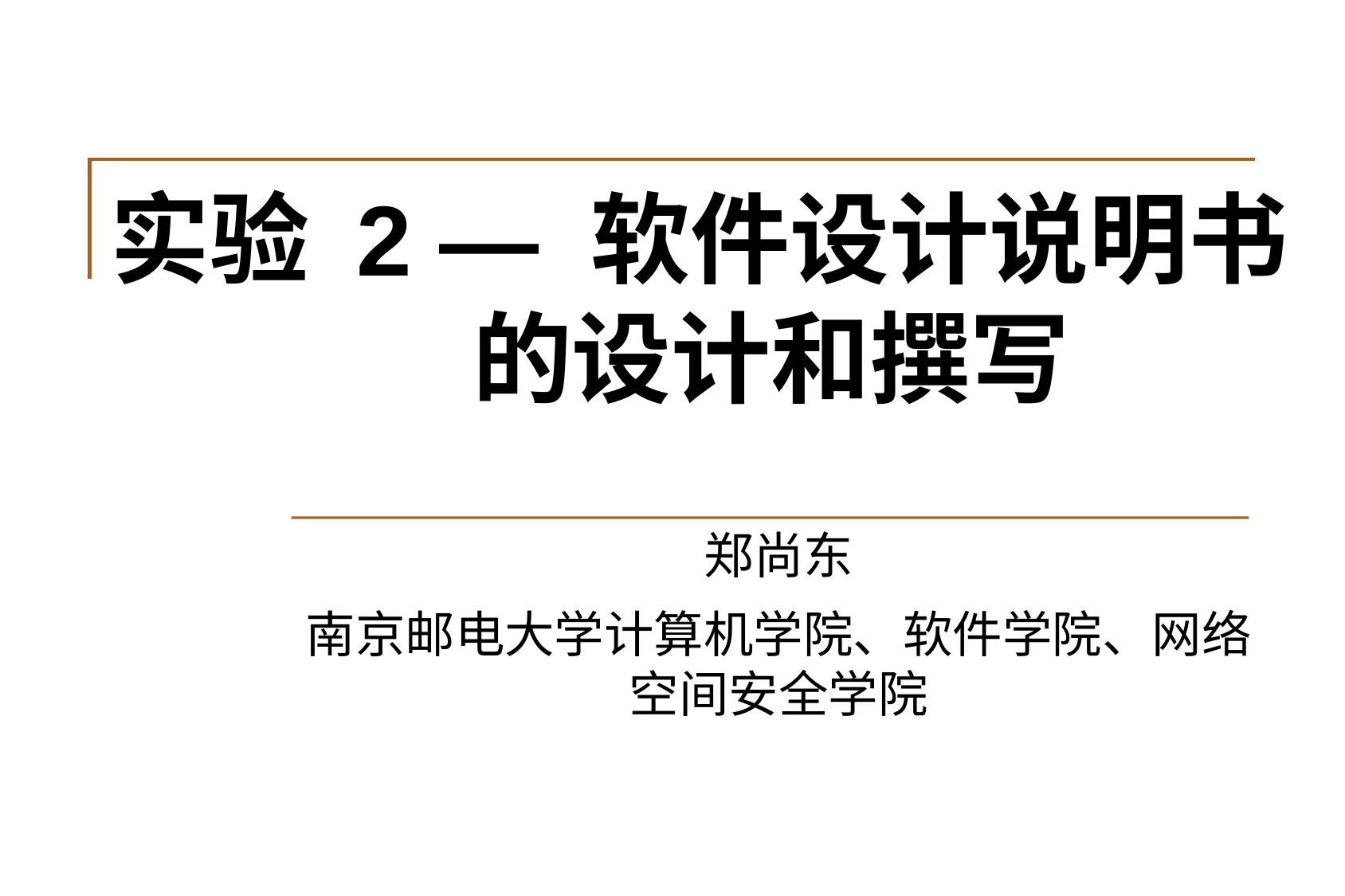

# 实验 2 — 软件设计说明书 的设计和撰写
郑尚东
南京邮电大学计算机学院、软件学院、网络空间安全学院